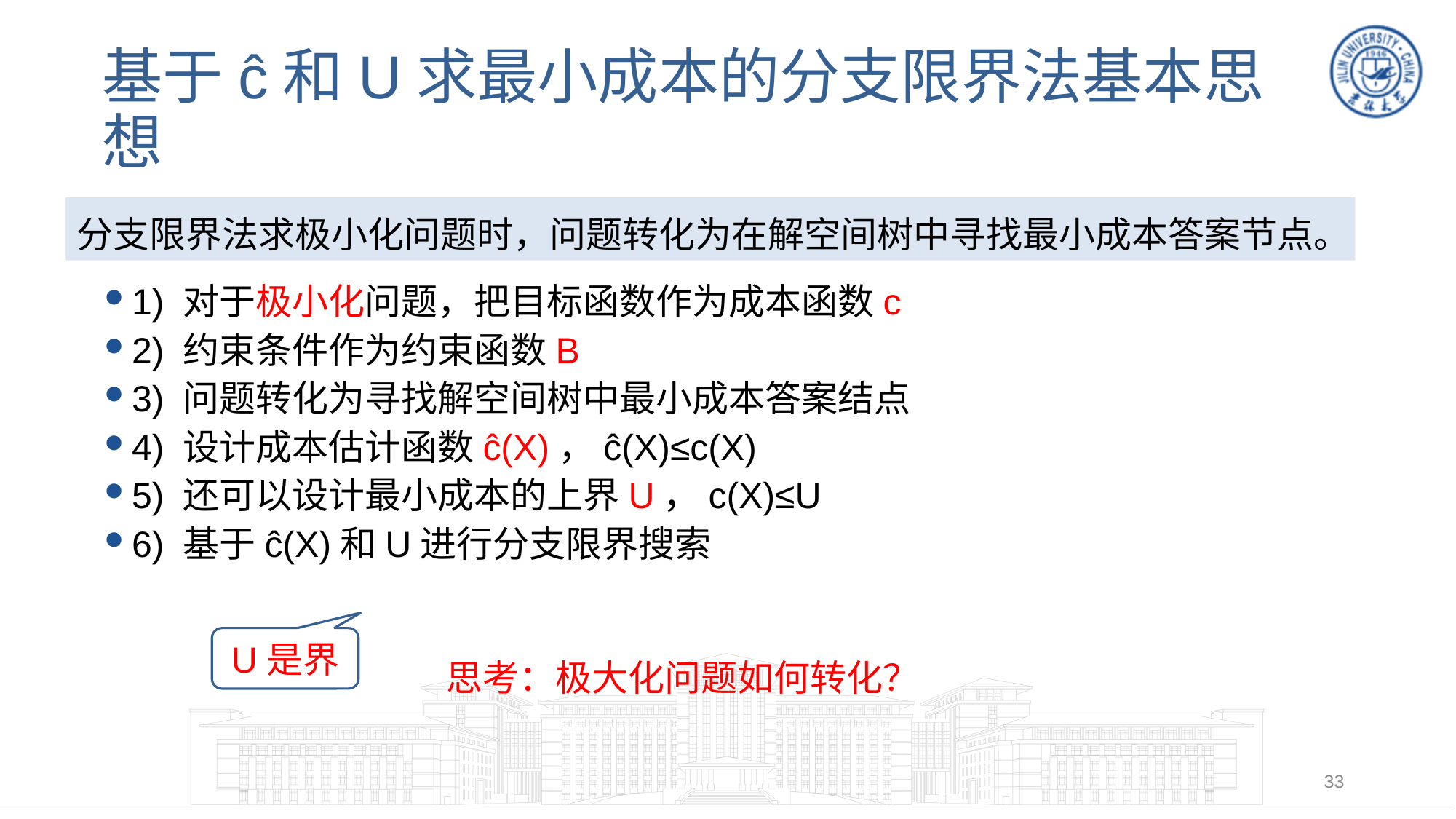

# 基于ĉ和U求最小成本的分支限界法基本思想
分支限界法求极小化问题时，问题转化为在解空间树中寻找最小成本答案节点。
1) 对于极小化问题，把目标函数作为成本函数c
2) 约束条件作为约束函数B
3) 问题转化为寻找解空间树中最小成本答案结点
4) 设计成本估计函数ĉ(X)，ĉ(X)≤c(X)
5) 还可以设计最小成本的上界U，c(X)≤U
6) 基于ĉ(X)和U进行分支限界搜索
U是界
思考：极大化问题如何转化？
33